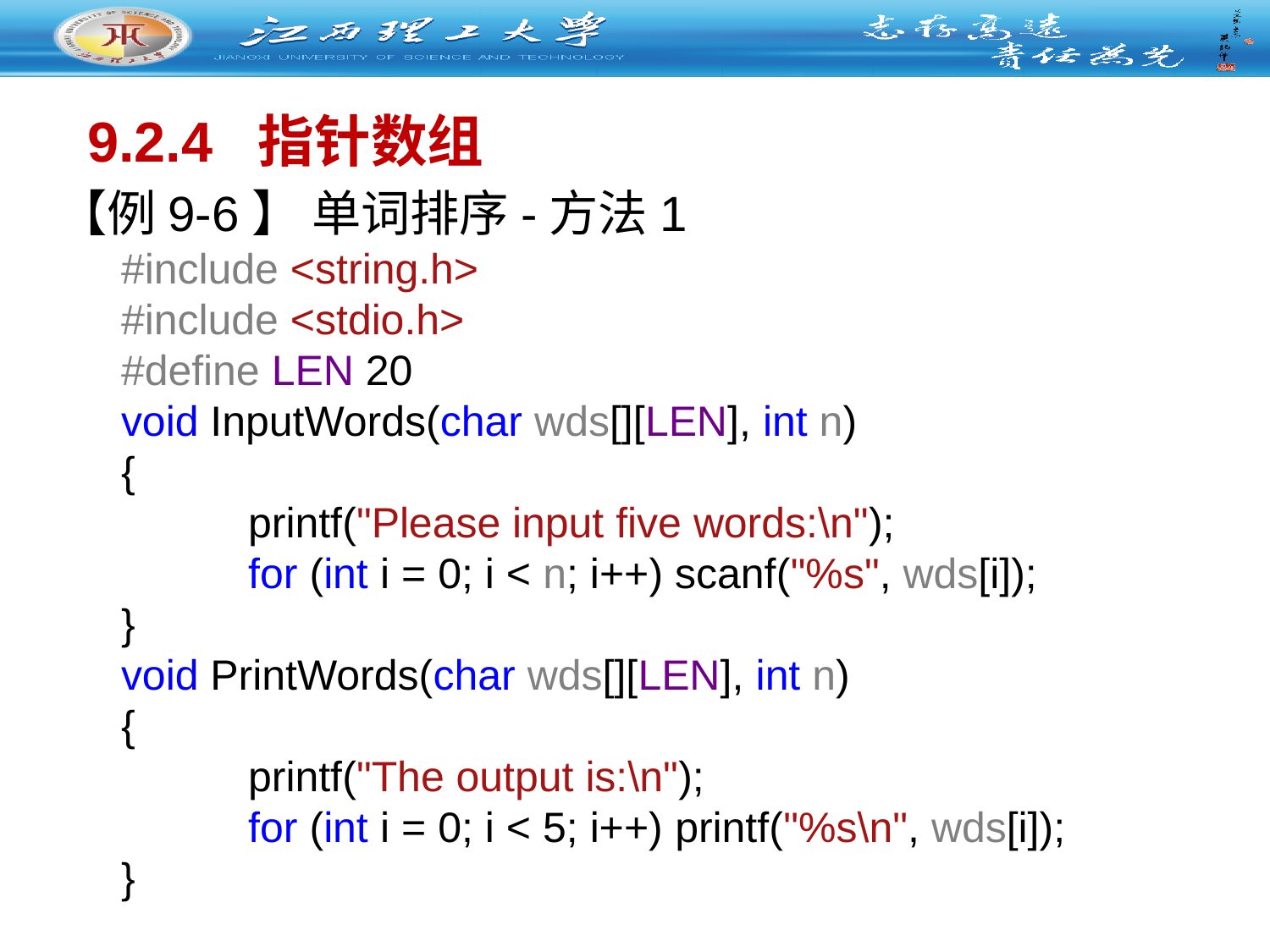

# 9.2.4  指针数组
【例9-6】 单词排序-方法1
#include <string.h>
#include <stdio.h>
#define LEN 20
void InputWords(char wds[][LEN], int n)
{
 	printf("Please input five words:\n");
 	for (int i = 0; i < n; i++) scanf("%s", wds[i]);
}
void PrintWords(char wds[][LEN], int n)
{
 	printf("The output is:\n");
 	for (int i = 0; i < 5; i++) printf("%s\n", wds[i]);
}